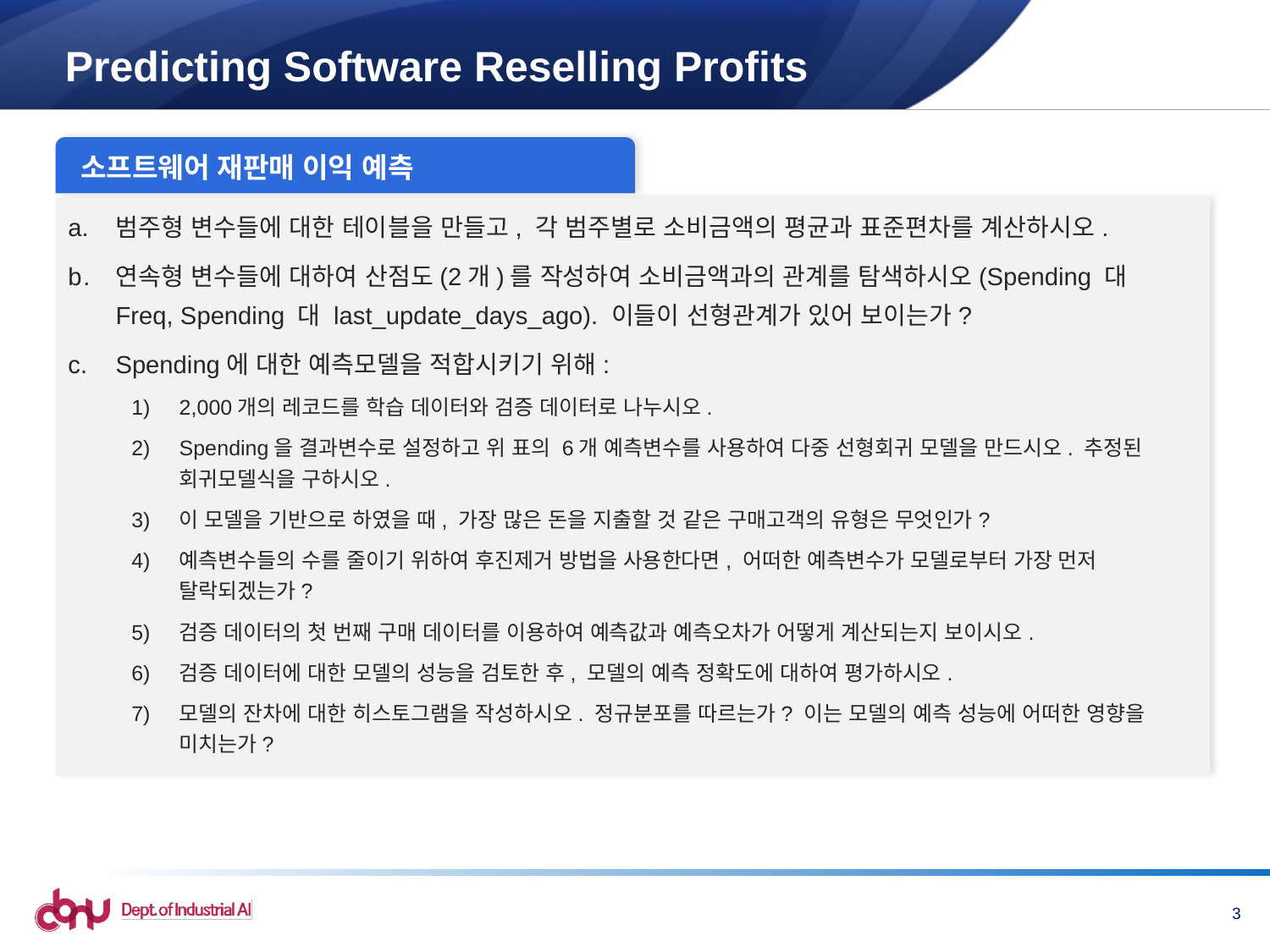

# Predicting Software Reselling Profits
소프트웨어 재판매 이익 예측
범주형 변수들에 대한 테이블을 만들고, 각 범주별로 소비금액의 평균과 표준편차를 계산하시오.
연속형 변수들에 대하여 산점도(2개)를 작성하여 소비금액과의 관계를 탐색하시오(Spending 대 Freq, Spending 대 last_update_days_ago). 이들이 선형관계가 있어 보이는가?
Spending에 대한 예측모델을 적합시키기 위해:
2,000개의 레코드를 학습 데이터와 검증 데이터로 나누시오.
Spending을 결과변수로 설정하고 위 표의 6개 예측변수를 사용하여 다중 선형회귀 모델을 만드시오. 추정된 회귀모델식을 구하시오.
이 모델을 기반으로 하였을 때, 가장 많은 돈을 지출할 것 같은 구매고객의 유형은 무엇인가?
예측변수들의 수를 줄이기 위하여 후진제거 방법을 사용한다면, 어떠한 예측변수가 모델로부터 가장 먼저 탈락되겠는가?
검증 데이터의 첫 번째 구매 데이터를 이용하여 예측값과 예측오차가 어떻게 계산되는지 보이시오.
검증 데이터에 대한 모델의 성능을 검토한 후, 모델의 예측 정확도에 대하여 평가하시오.
모델의 잔차에 대한 히스토그램을 작성하시오. 정규분포를 따르는가? 이는 모델의 예측 성능에 어떠한 영향을 미치는가?